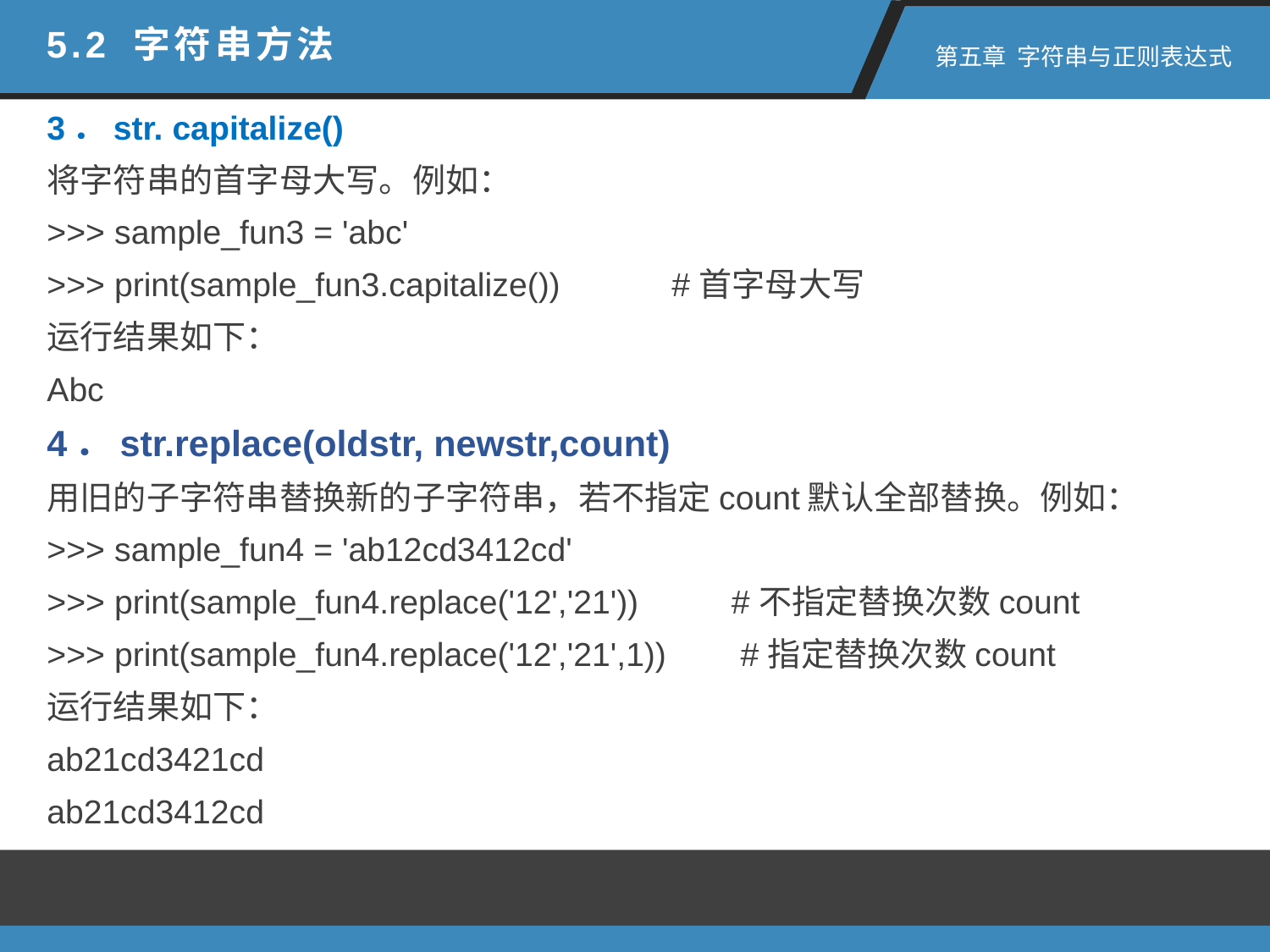

5.2 字符串方法
  第五章  字符串与正则表达式
3．str. capitalize()
将字符串的首字母大写。例如：
>>> sample_fun3 = 'abc'
>>> print(sample_fun3.capitalize())            #首字母大写
运行结果如下：
Abc
4．str.replace(oldstr, newstr,count)
用旧的子字符串替换新的子字符串，若不指定count默认全部替换。例如：
>>> sample_fun4 = 'ab12cd3412cd'
>>> print(sample_fun4.replace('12','21'))          #不指定替换次数count
>>> print(sample_fun4.replace('12','21',1))        #指定替换次数count
运行结果如下：
ab21cd3421cd
ab21cd3412cd